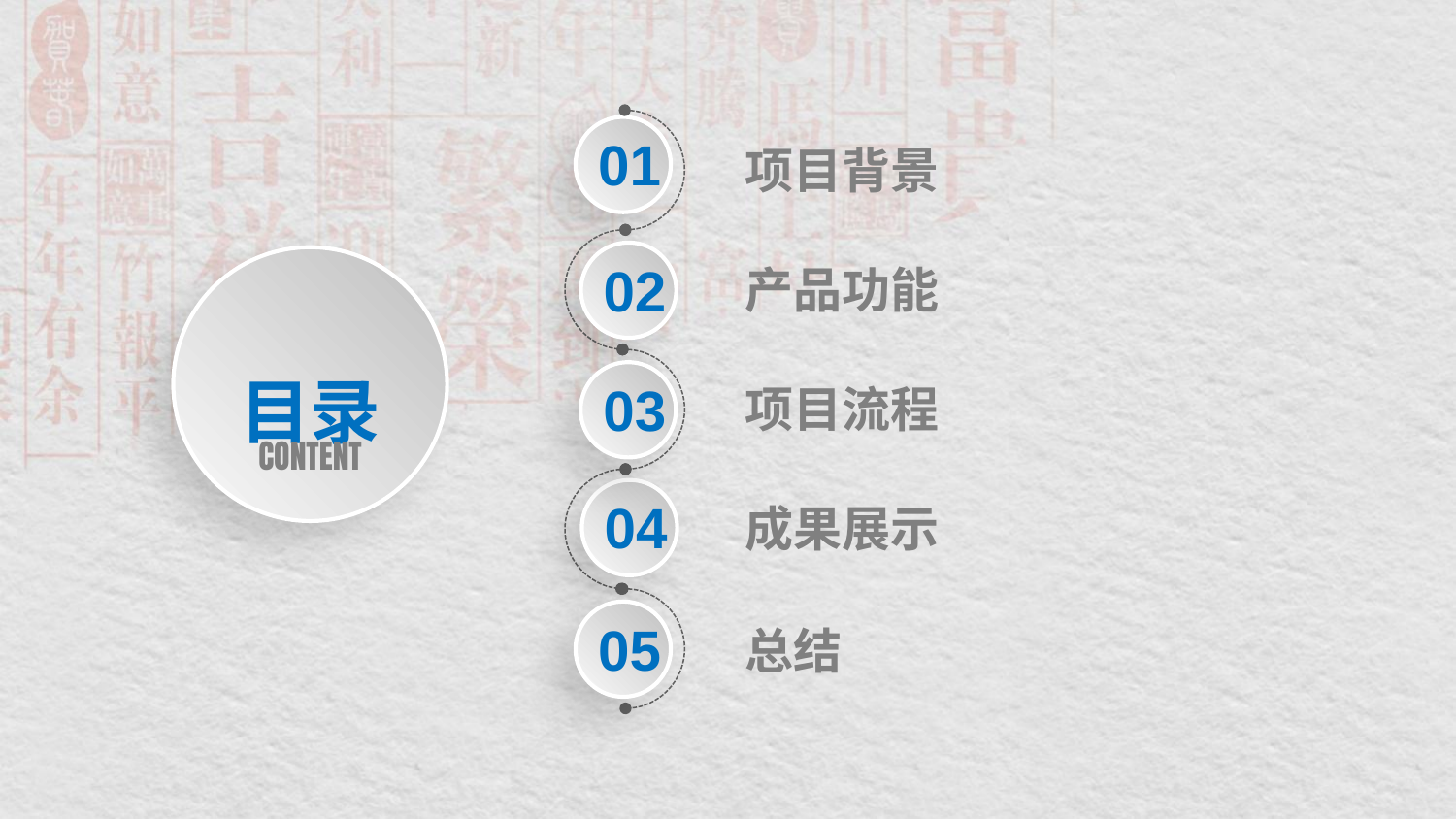

01
项目背景

02

产品功能
目录
CONTENT

03
项目流程

04
成果展示

05
总结